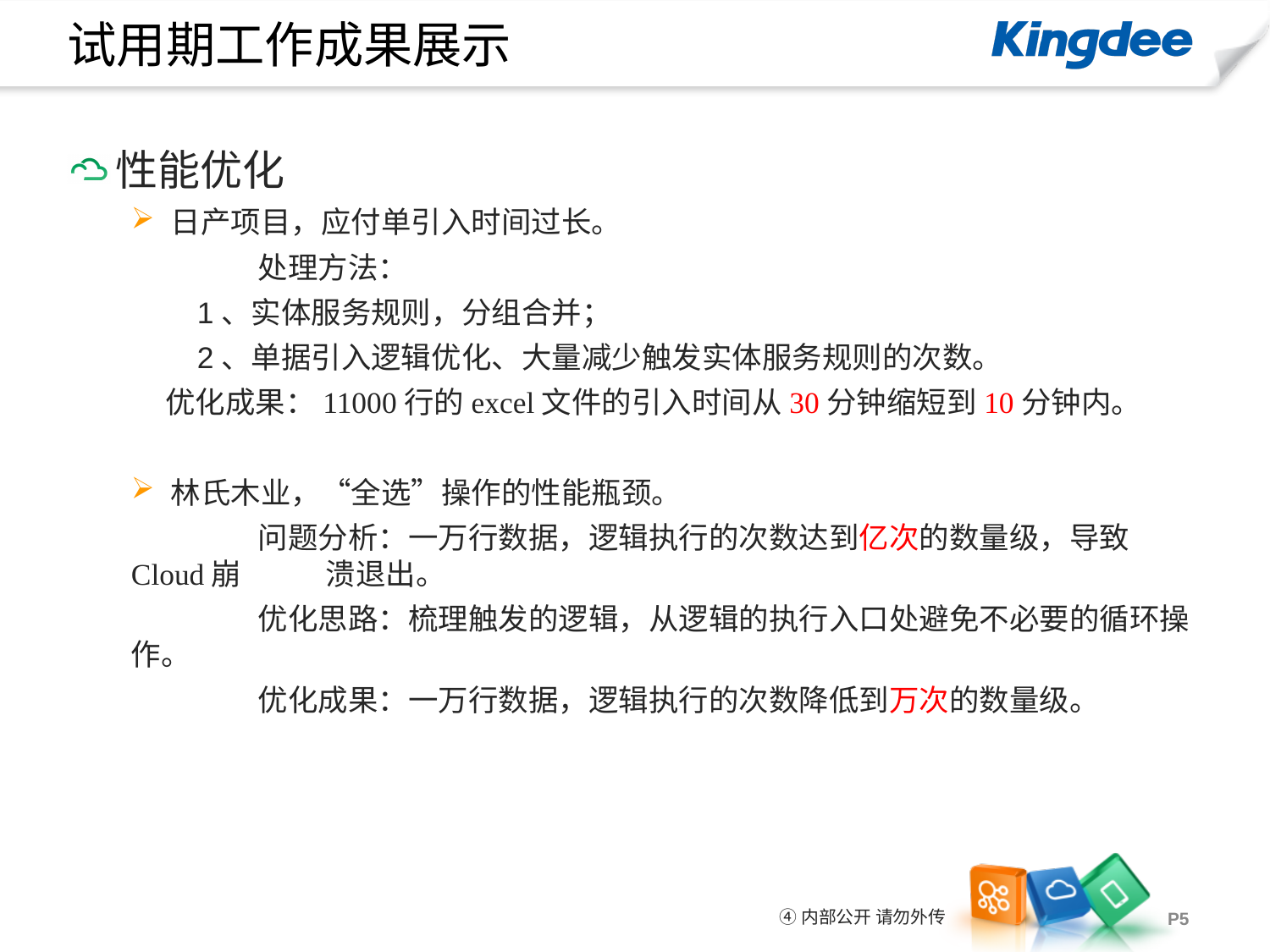

# 试用期工作成果展示
性能优化
日产项目，应付单引入时间过长。
	处理方法：
        1、实体服务规则，分组合并；
        2、单据引入逻辑优化、大量减少触发实体服务规则的次数。
    优化成果：11000行的excel文件的引入时间从30分钟缩短到10分钟内。

林氏木业，“全选”操作的性能瓶颈。
	问题分析：一万行数据，逻辑执行的次数达到亿次的数量级，导致Cloud崩 	          溃退出。
	优化思路：梳理触发的逻辑，从逻辑的执行入口处避免不必要的循环操作。
	优化成果：一万行数据，逻辑执行的次数降低到万次的数量级。